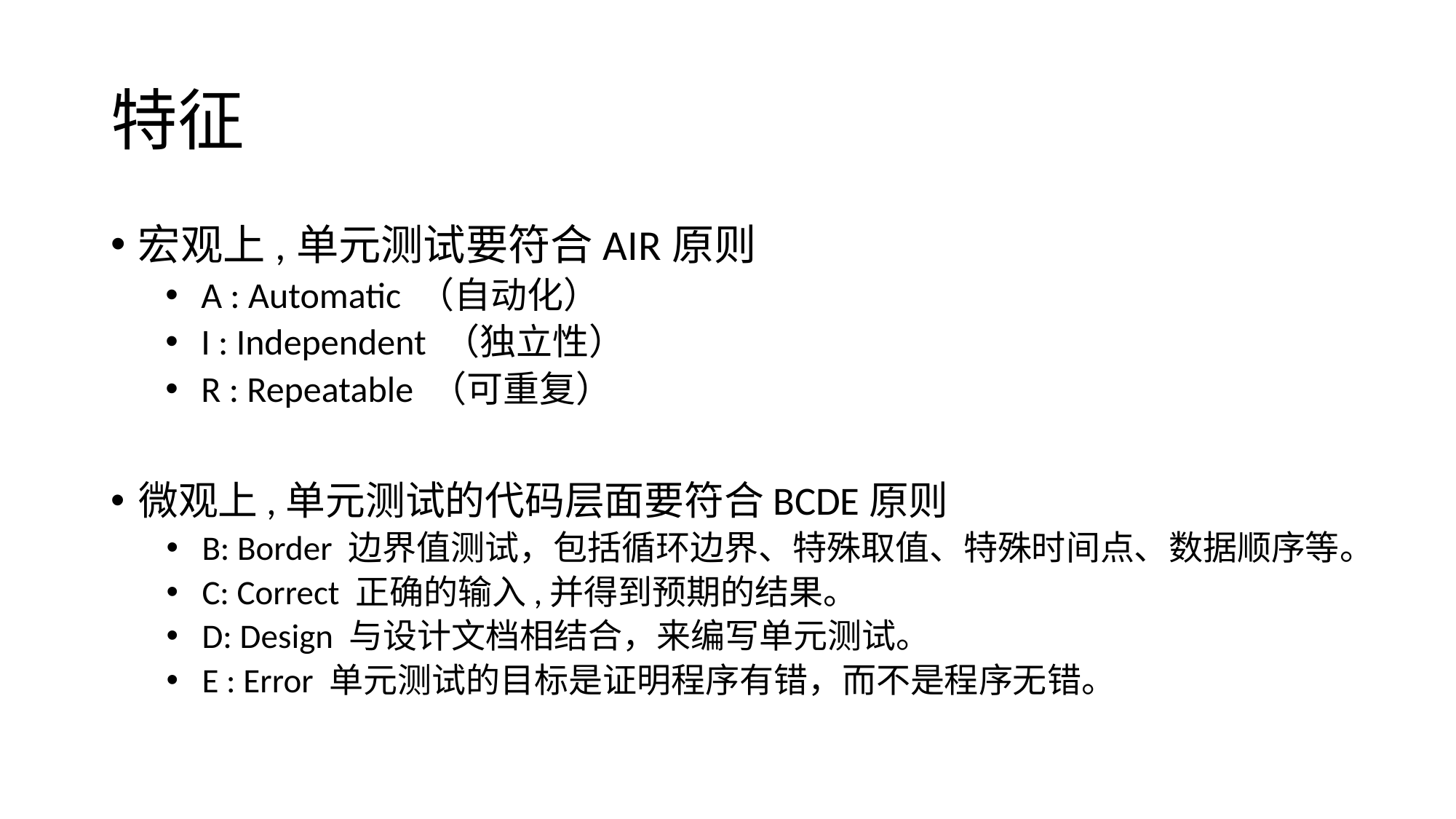

# 特征
宏观上,单元测试要符合AIR原则
 A : Automatic （自动化）
 I : Independent （独立性）
 R : Repeatable （可重复）
微观上,单元测试的代码层面要符合BCDE原则
 B: Border 边界值测试，包括循环边界、特殊取值、特殊时间点、数据顺序等。
 C: Correct 正确的输入,并得到预期的结果。
 D: Design 与设计文档相结合，来编写单元测试。
 E : Error 单元测试的目标是证明程序有错，而不是程序无错。